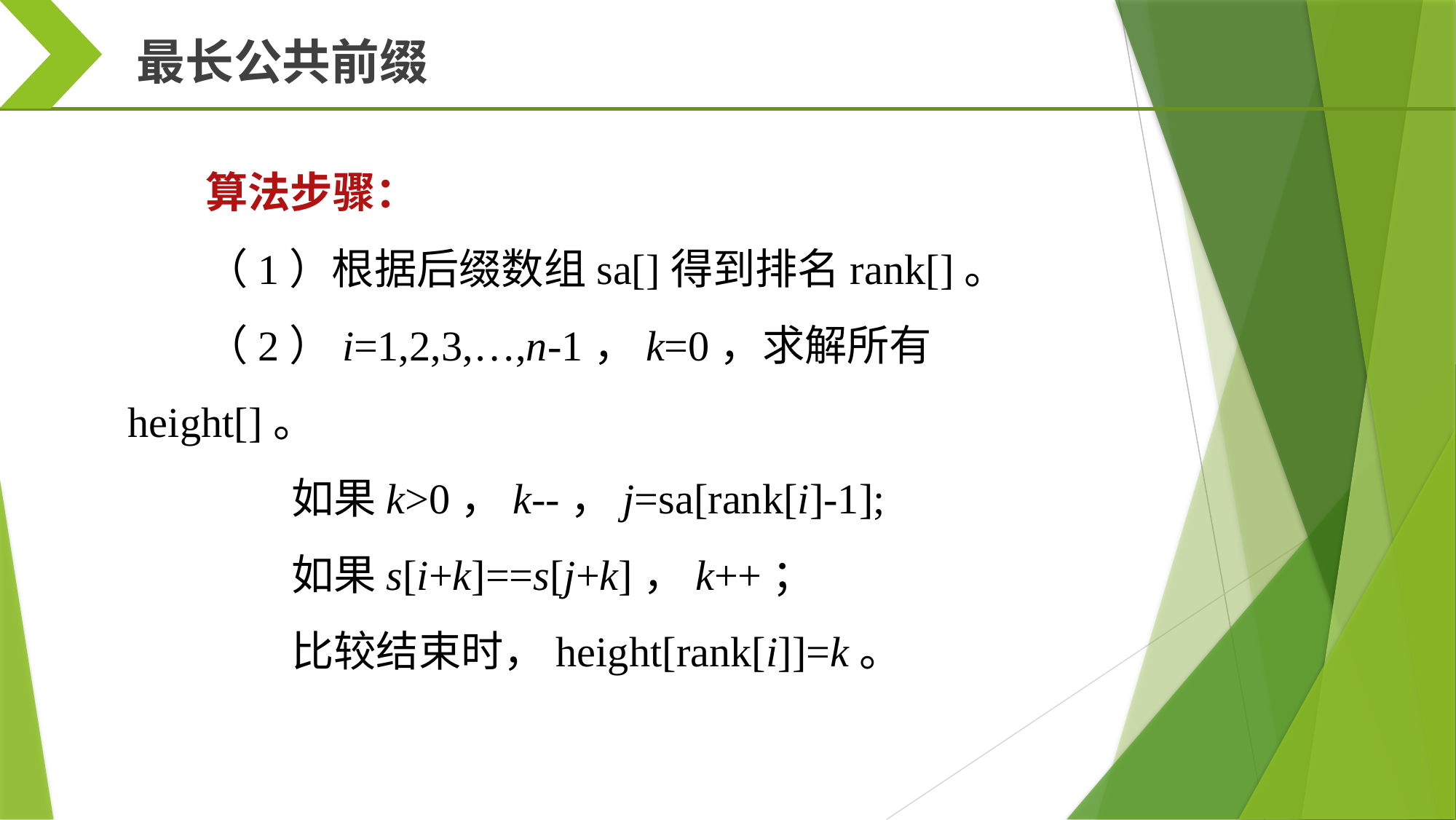

最长公共前缀
算法步骤：
（1）根据后缀数组sa[]得到排名rank[]。
（2）i=1,2,3,…,n-1，k=0，求解所有height[]。
        如果k>0，k--，j=sa[rank[i]-1];
        如果s[i+k]==s[j+k]，k++；
        比较结束时，height[rank[i]]=k。